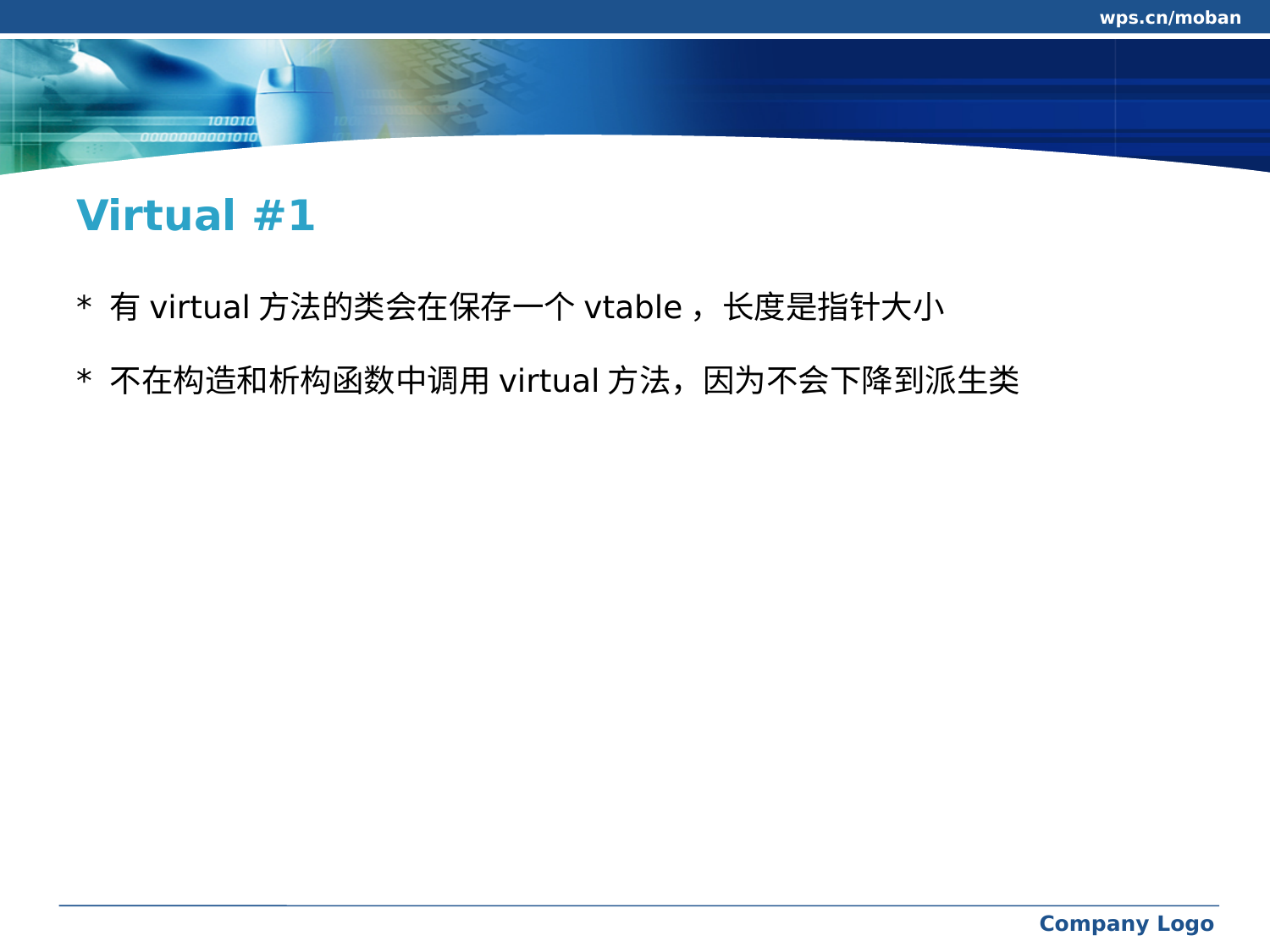

wps.cn/moban

#
Virtual #1

* 有virtual方法的类会在保存一个vtable，长度是指针大小

* 不在构造和析构函数中调用virtual方法，因为不会下降到派生类

Company Logo